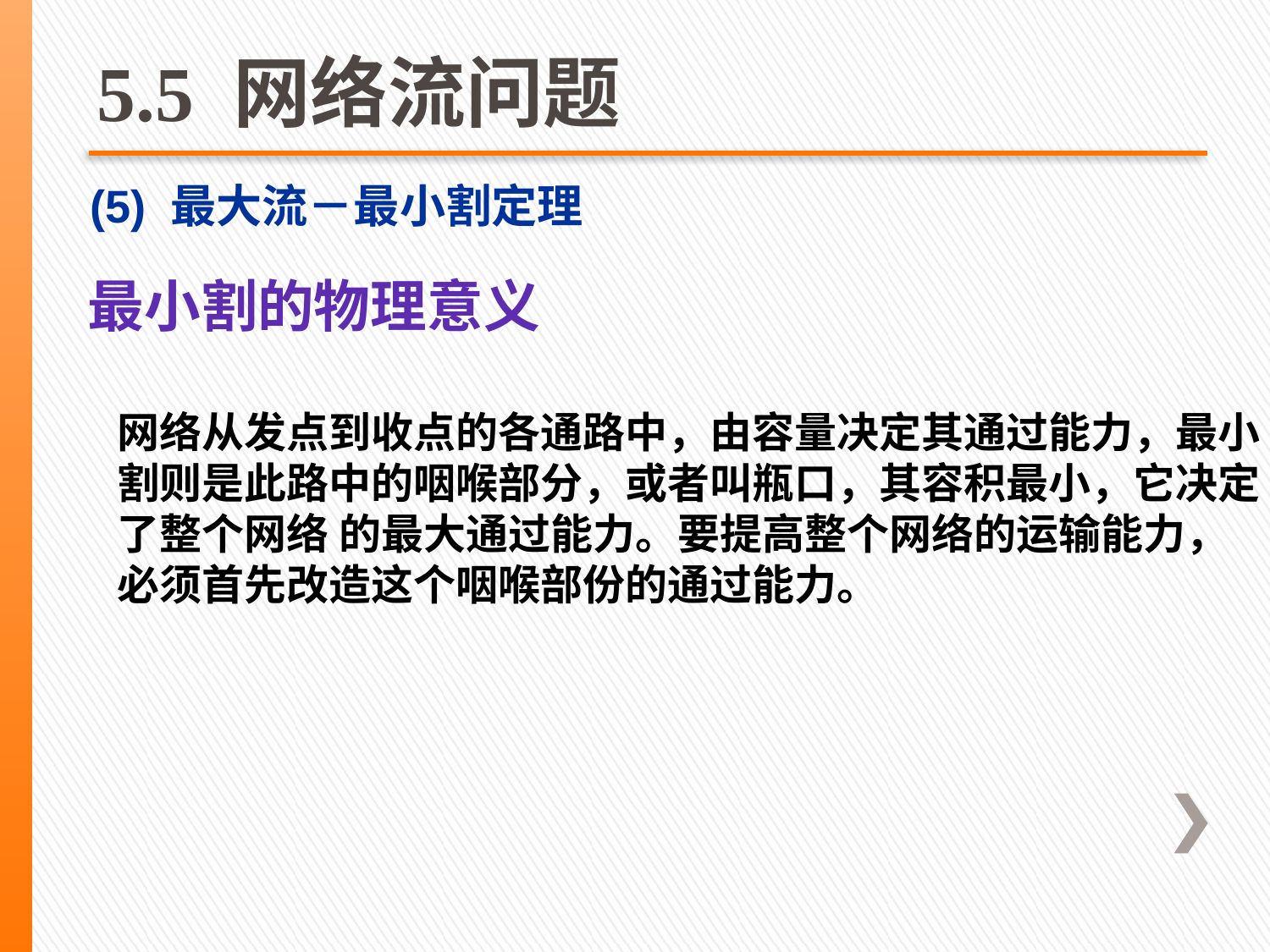

# 5.5 网络流问题
(5) 最大流－最小割定理
最小割的物理意义
网络从发点到收点的各通路中，由容量决定其通过能力，最小割则是此路中的咽喉部分，或者叫瓶口，其容积最小，它决定了整个网络 的最大通过能力。要提高整个网络的运输能力，必须首先改造这个咽喉部份的通过能力。